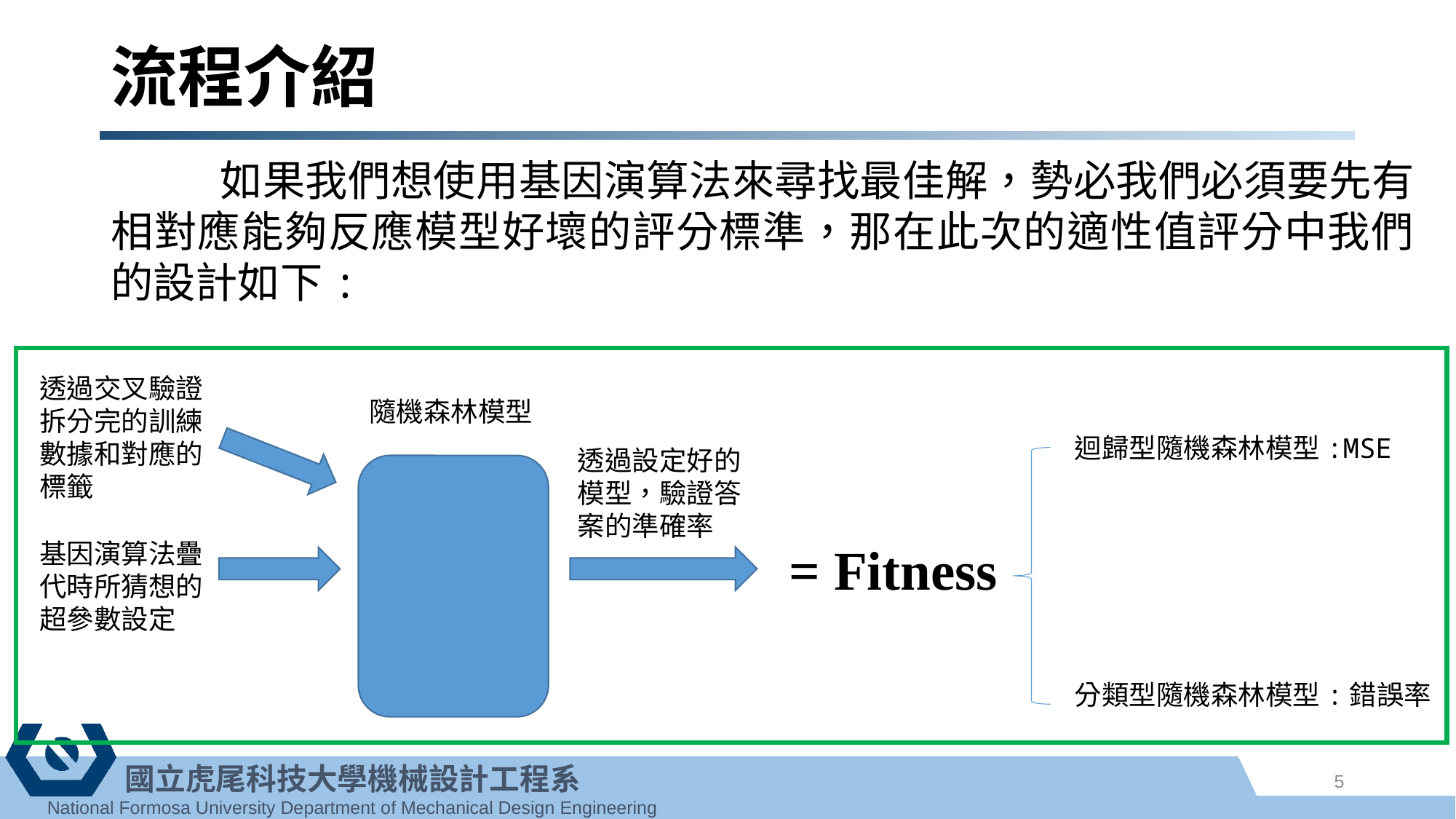

# 流程介紹
	如果我們想使用基因演算法來尋找最佳解，勢必我們必須要先有相對應能夠反應模型好壞的評分標準，那在此次的適性值評分中我們的設計如下:

透過交叉驗證拆分完的訓練數據和對應的標籤
隨機森林模型
迴歸型隨機森林模型:MSE
透過設定好的模型，驗證答案的準確率

= Fitness
基因演算法疊代時所猜想的超參數設定

分類型隨機森林模型:錯誤率
5